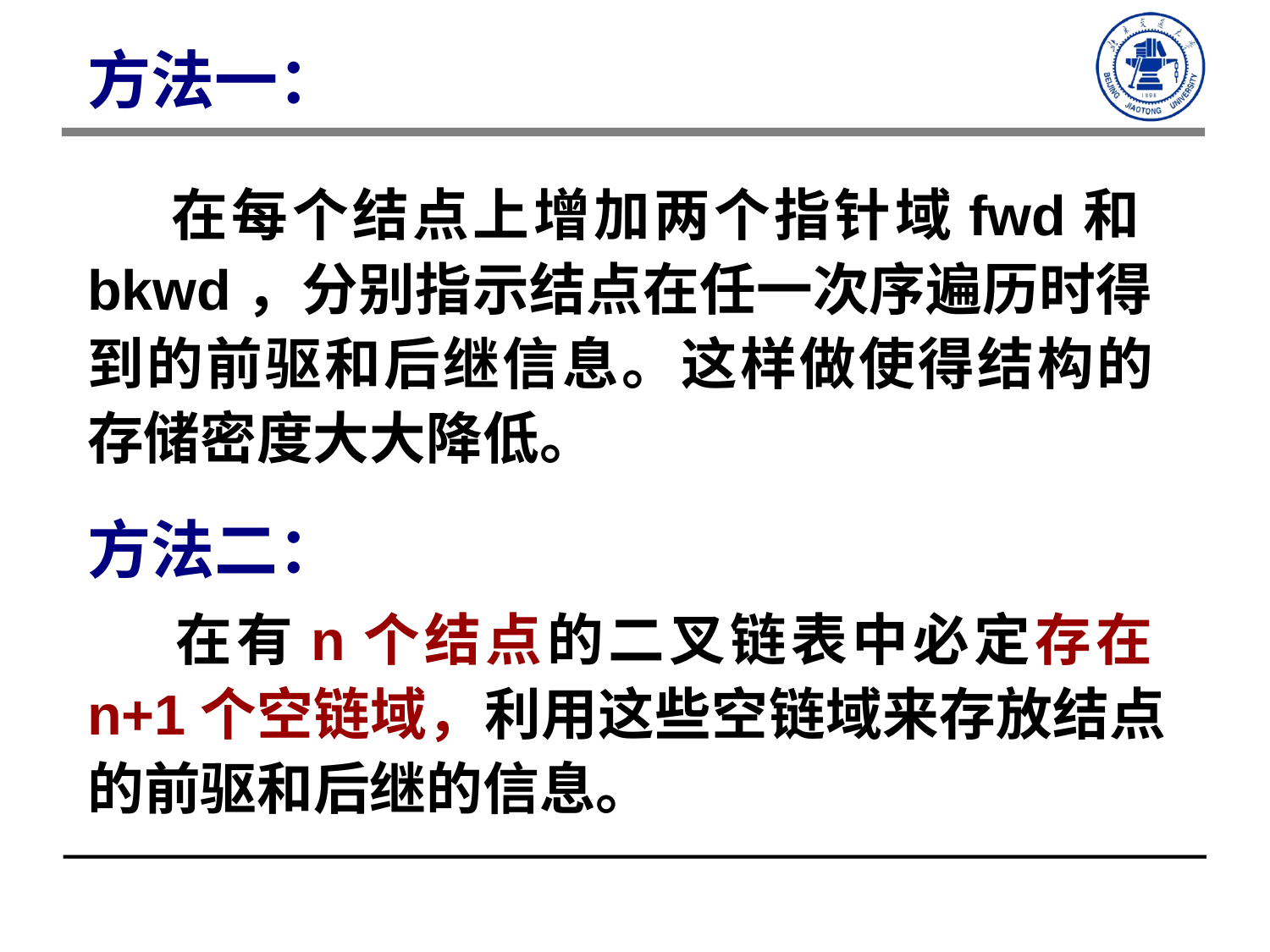

方法一：

    在每个结点上增加两个指针域fwd和bkwd，分别指示结点在任一次序遍历时得到的前驱和后继信息。这样做使得结构的存储密度大大降低。
方法二：
    在有n个结点的二叉链表中必定存在n+1个空链域，利用这些空链域来存放结点的前驱和后继的信息。